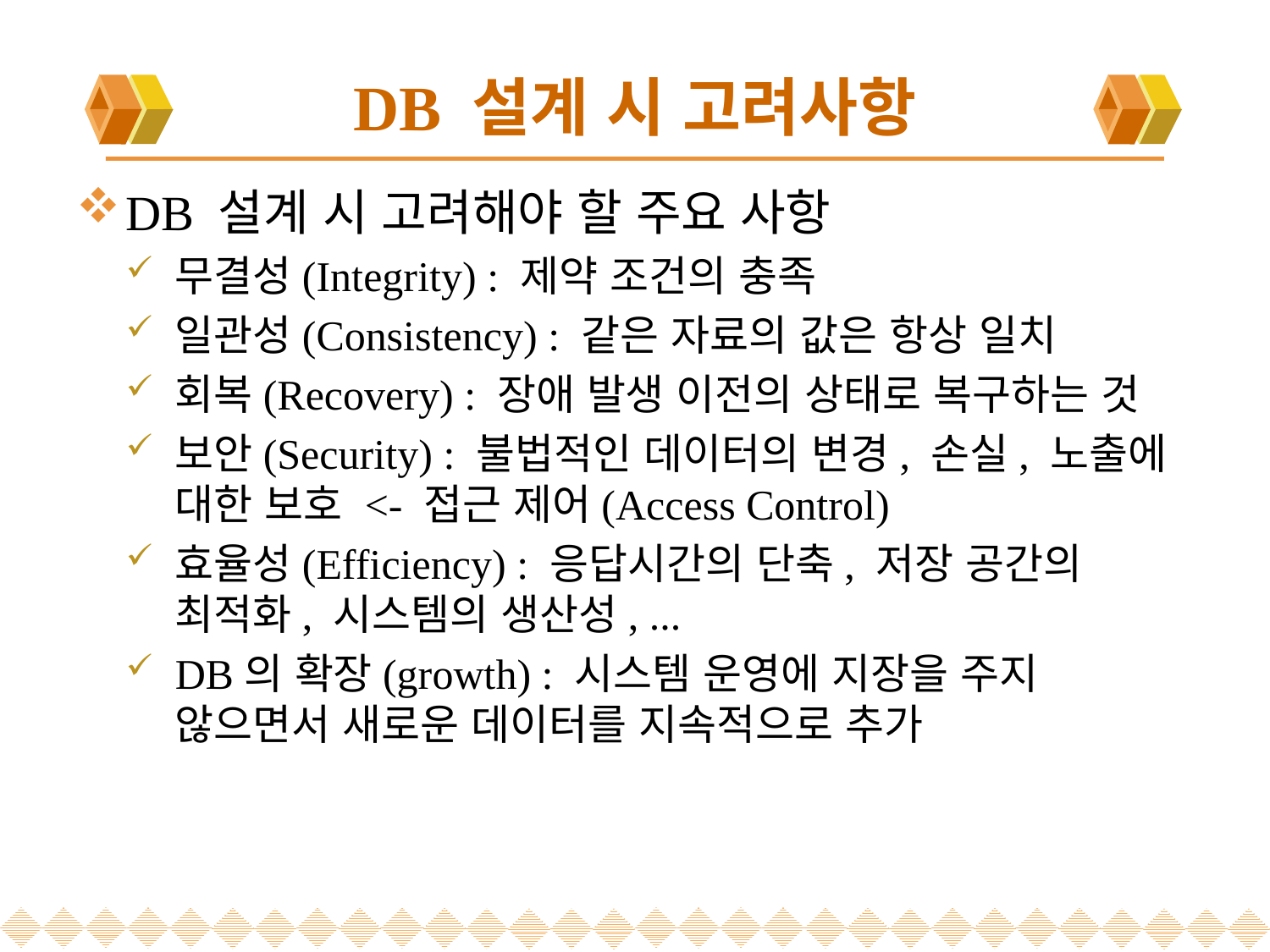

# DB 설계 시 고려사항
DB 설계 시 고려해야 할 주요 사항
무결성(Integrity) : 제약 조건의 충족
일관성(Consistency) : 같은 자료의 값은 항상 일치
회복(Recovery) : 장애 발생 이전의 상태로 복구하는 것
보안(Security) : 불법적인 데이터의 변경, 손실, 노출에 대한 보호 <- 접근 제어(Access Control)
효율성(Efficiency) : 응답시간의 단축, 저장 공간의 최적화, 시스템의 생산성, ...
DB의 확장(growth) : 시스템 운영에 지장을 주지 않으면서 새로운 데이터를 지속적으로 추가